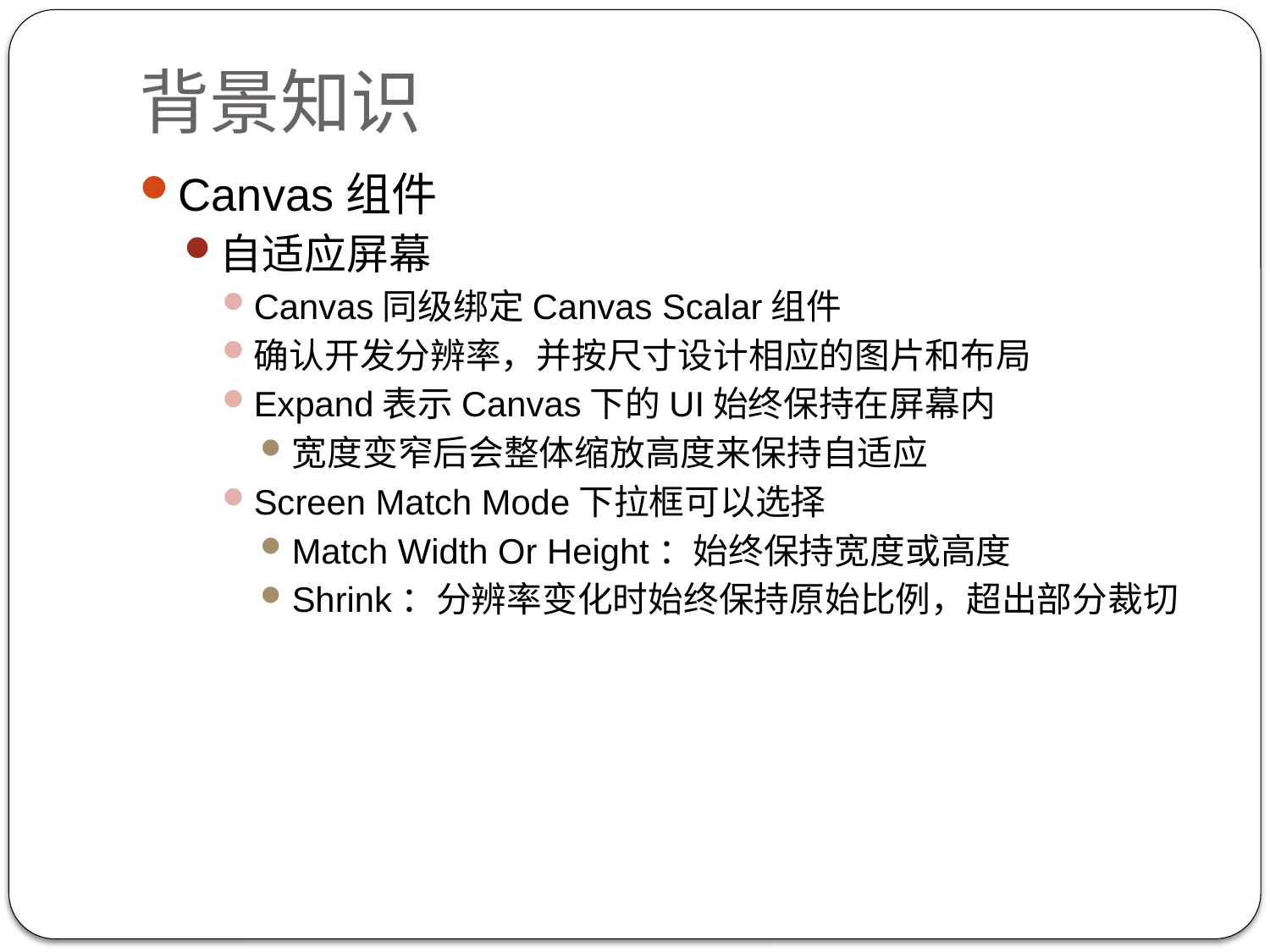

# 背景知识
Canvas组件
自适应屏幕
Canvas同级绑定Canvas Scalar组件
确认开发分辨率，并按尺寸设计相应的图片和布局
Expand表示Canvas下的UI始终保持在屏幕内
宽度变窄后会整体缩放高度来保持自适应
Screen Match Mode下拉框可以选择
Match Width Or Height：始终保持宽度或高度
Shrink：分辨率变化时始终保持原始比例，超出部分裁切